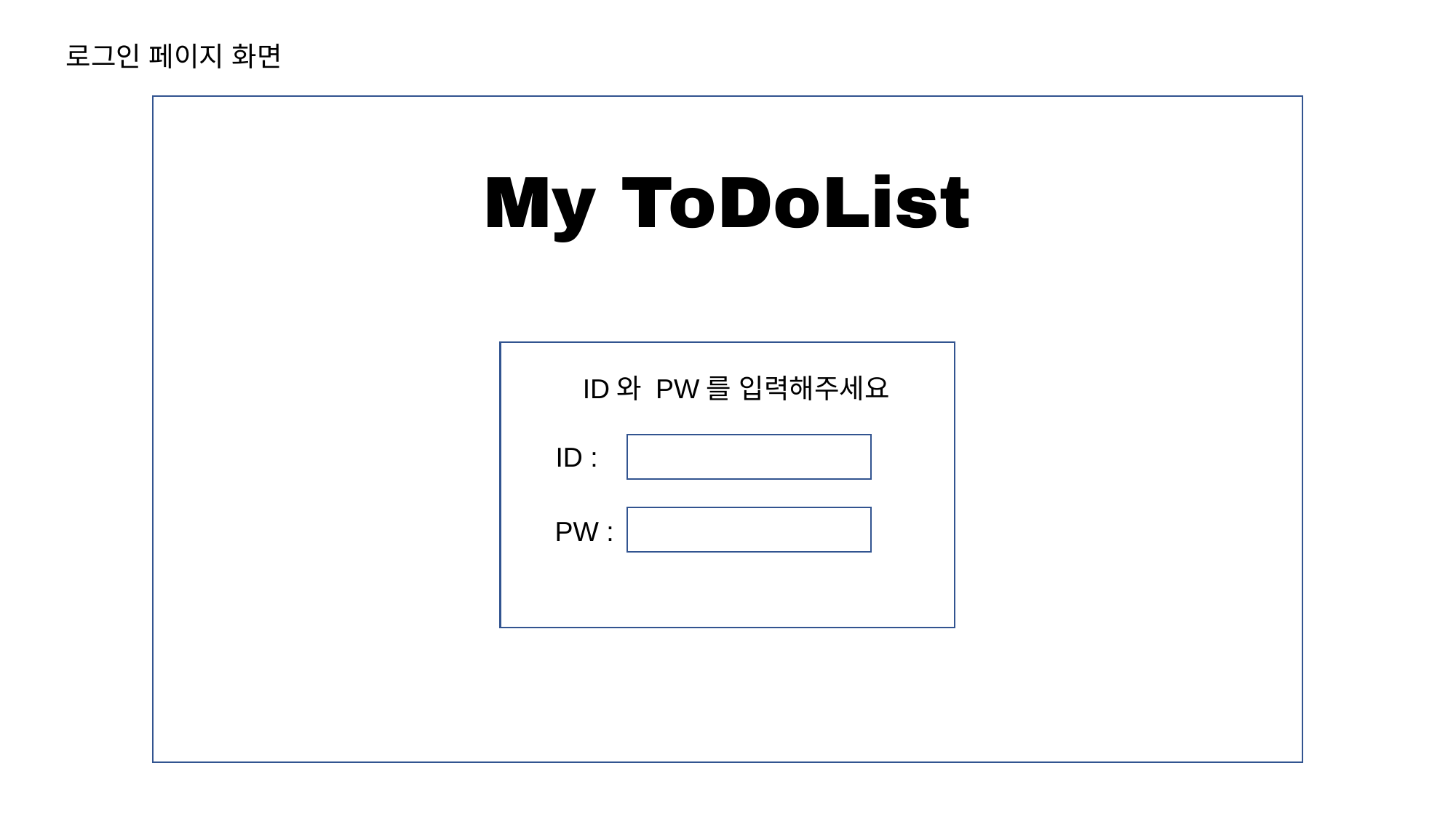

로그인 페이지 화면

My ToDoList

ID와 PW를 입력해주세요
ID :

PW :